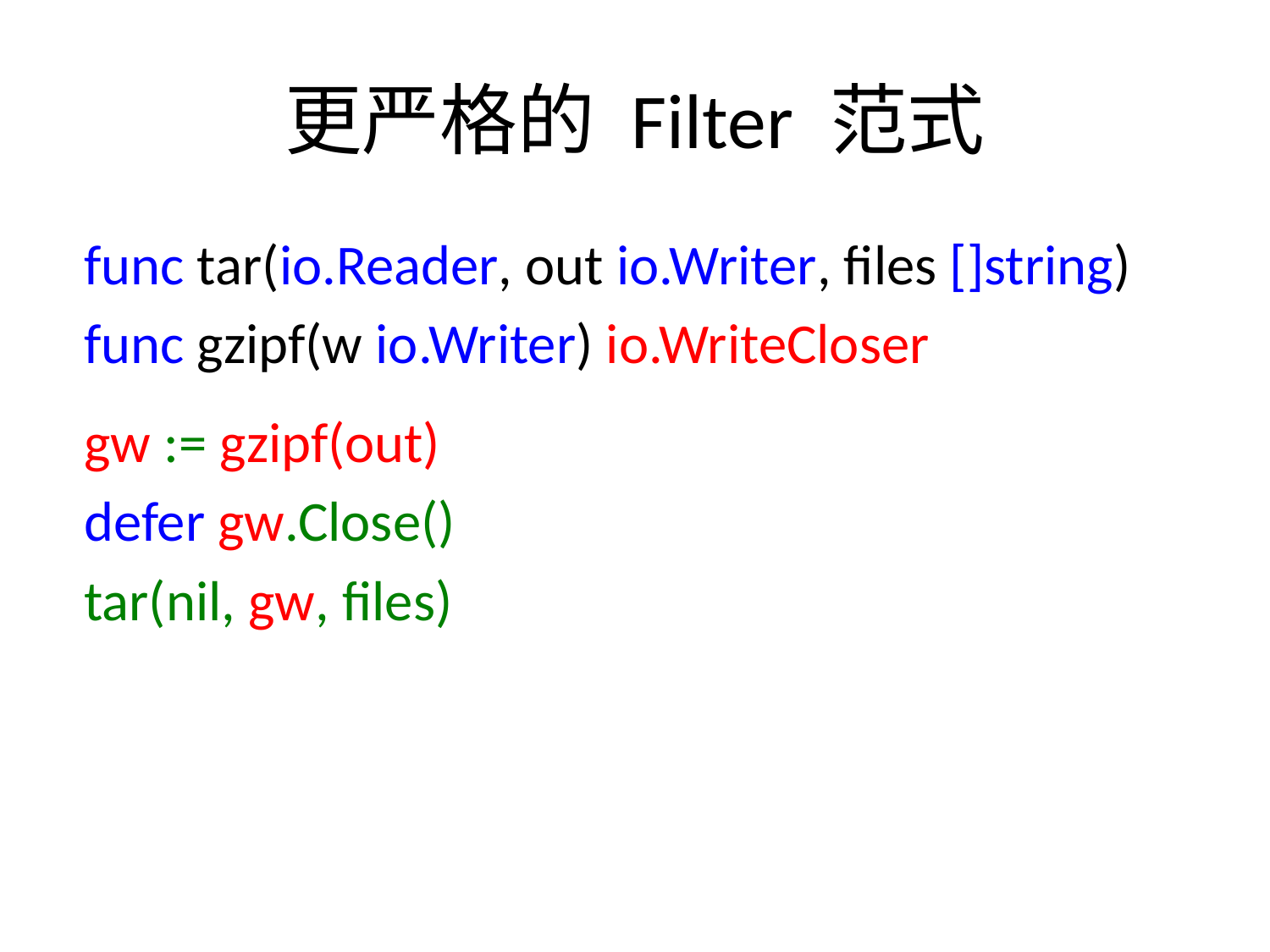

# 更严格的 Filter 范式
func tar(io.Reader, out io.Writer, files []string)
func gzipf(w io.Writer) io.WriteCloser

gw := gzipf(out)
defer gw.Close()
tar(nil, gw, files)